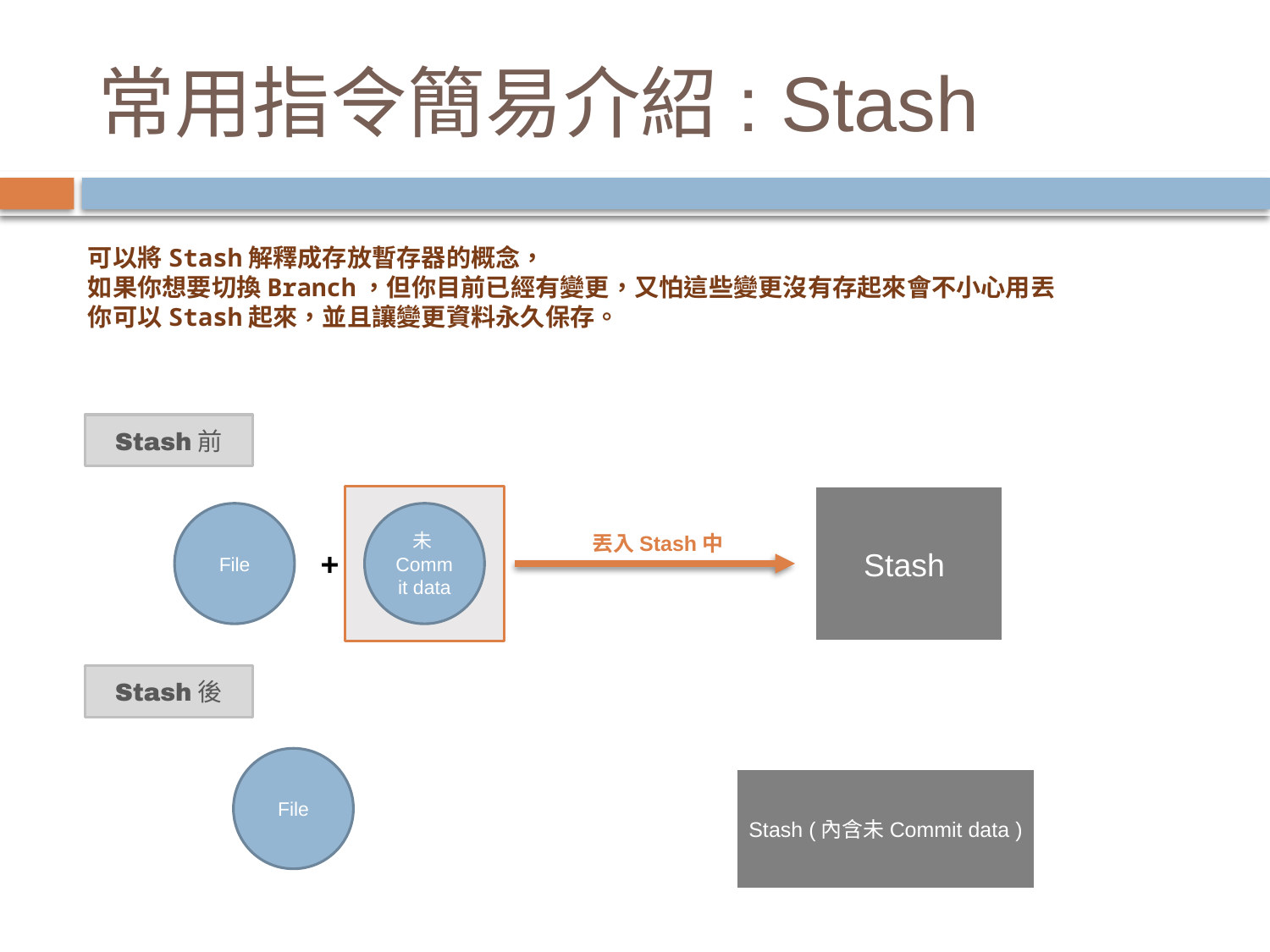

# 常用指令簡易介紹: Stash
可以將Stash解釋成存放暫存器的概念，
如果你想要切換Branch，但你目前已經有變更，又怕這些變更沒有存起來會不小心用丟
你可以Stash起來，並且讓變更資料永久保存。
Stash前

Stash
File
未Commit data
丟入Stash中
+
Stash後
File
Stash (內含未Commit data )